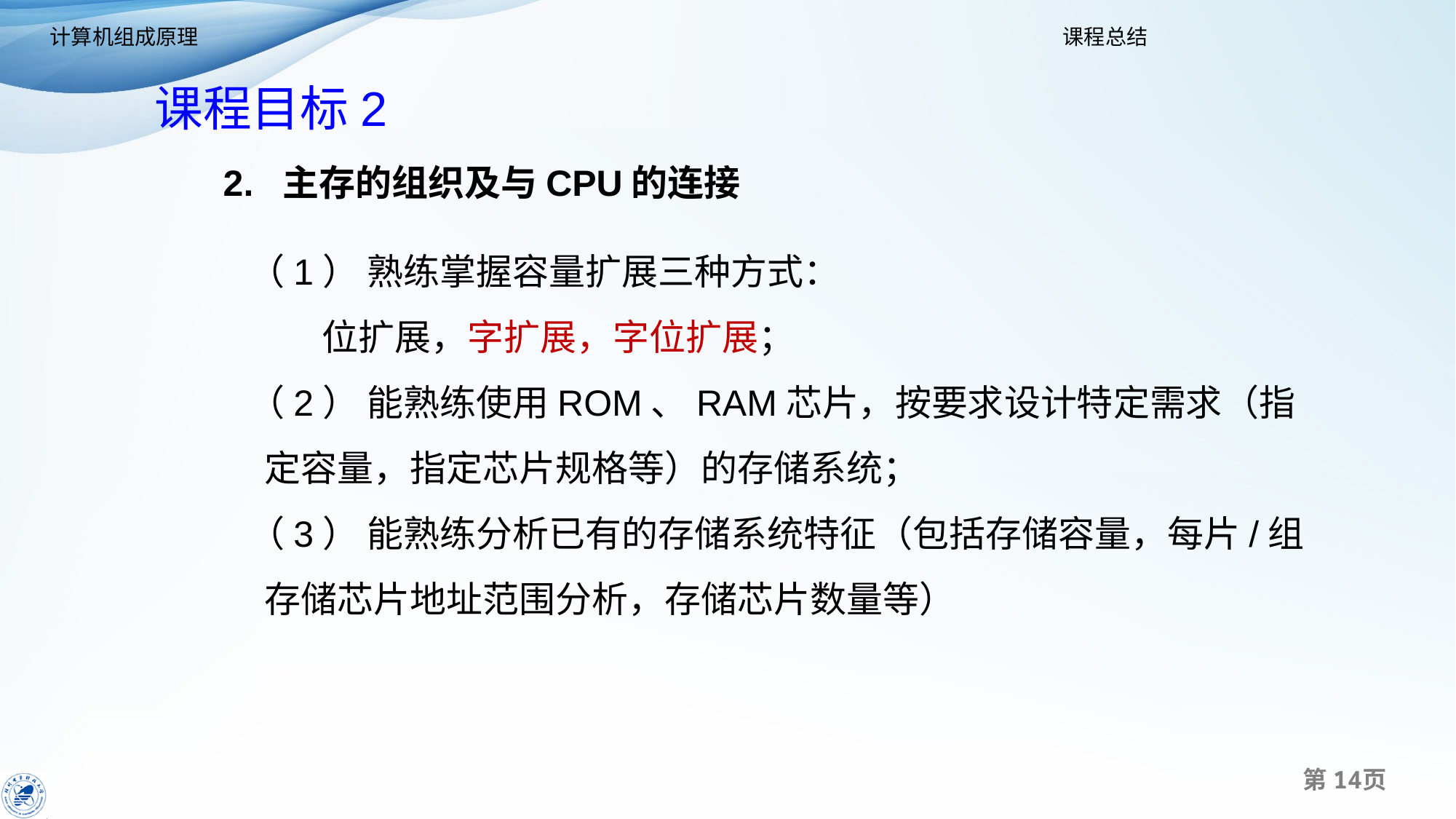

课程目标2
2.  主存的组织及与CPU的连接
  （1） 熟练掌握容量扩展三种方式：
           位扩展，字扩展，字位扩展；
  （2） 能熟练使用ROM、RAM芯片，按要求设计特定需求（指定容量，指定芯片规格等）的存储系统；
  （3） 能熟练分析已有的存储系统特征（包括存储容量，每片/组存储芯片地址范围分析，存储芯片数量等）